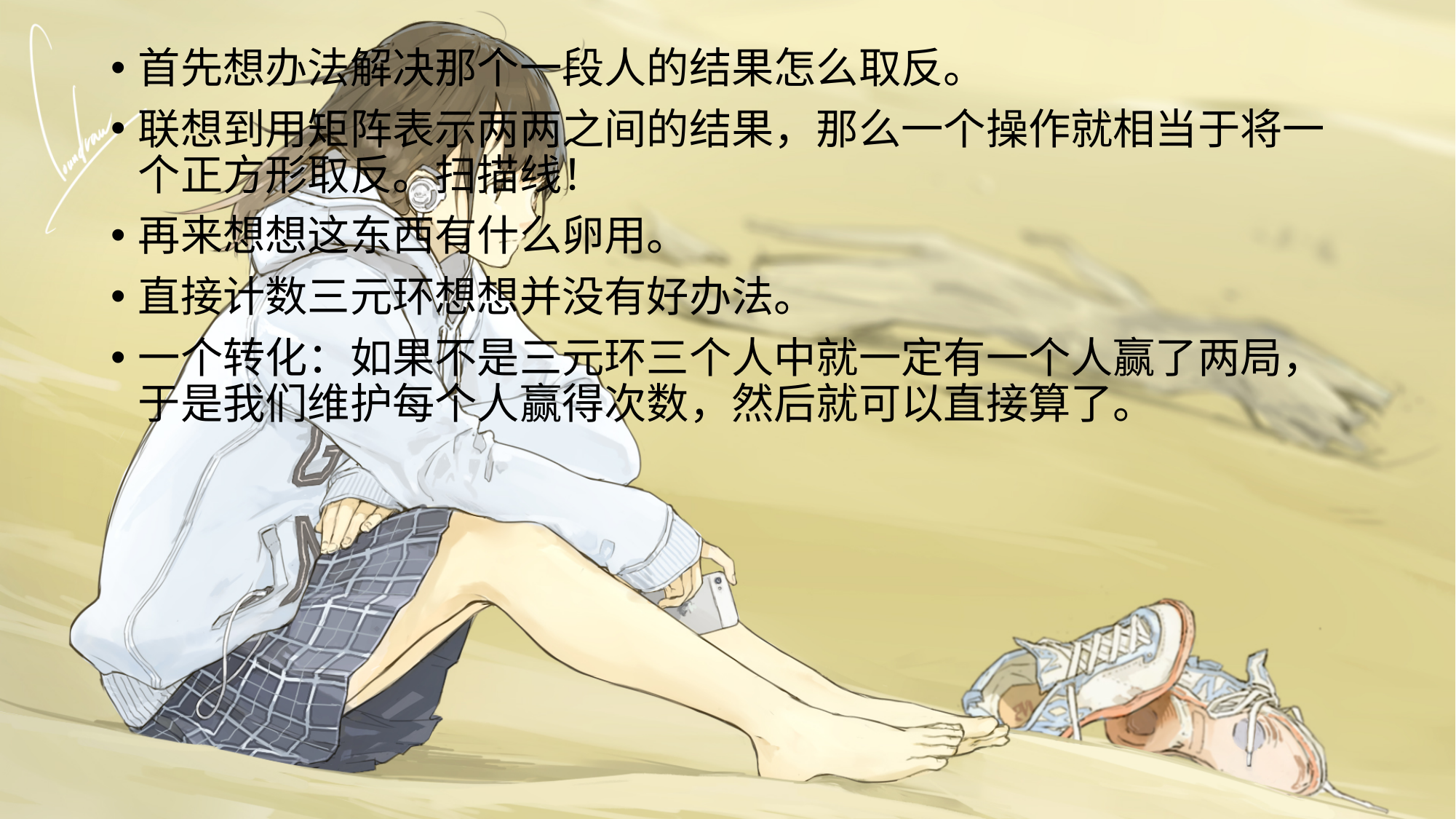

首先想办法解决那个一段人的结果怎么取反。
联想到用矩阵表示两两之间的结果，那么一个操作就相当于将一个正方形取反。扫描线！
再来想想这东西有什么卵用。
直接计数三元环想想并没有好办法。
一个转化：如果不是三元环三个人中就一定有一个人赢了两局，于是我们维护每个人赢得次数，然后就可以直接算了。